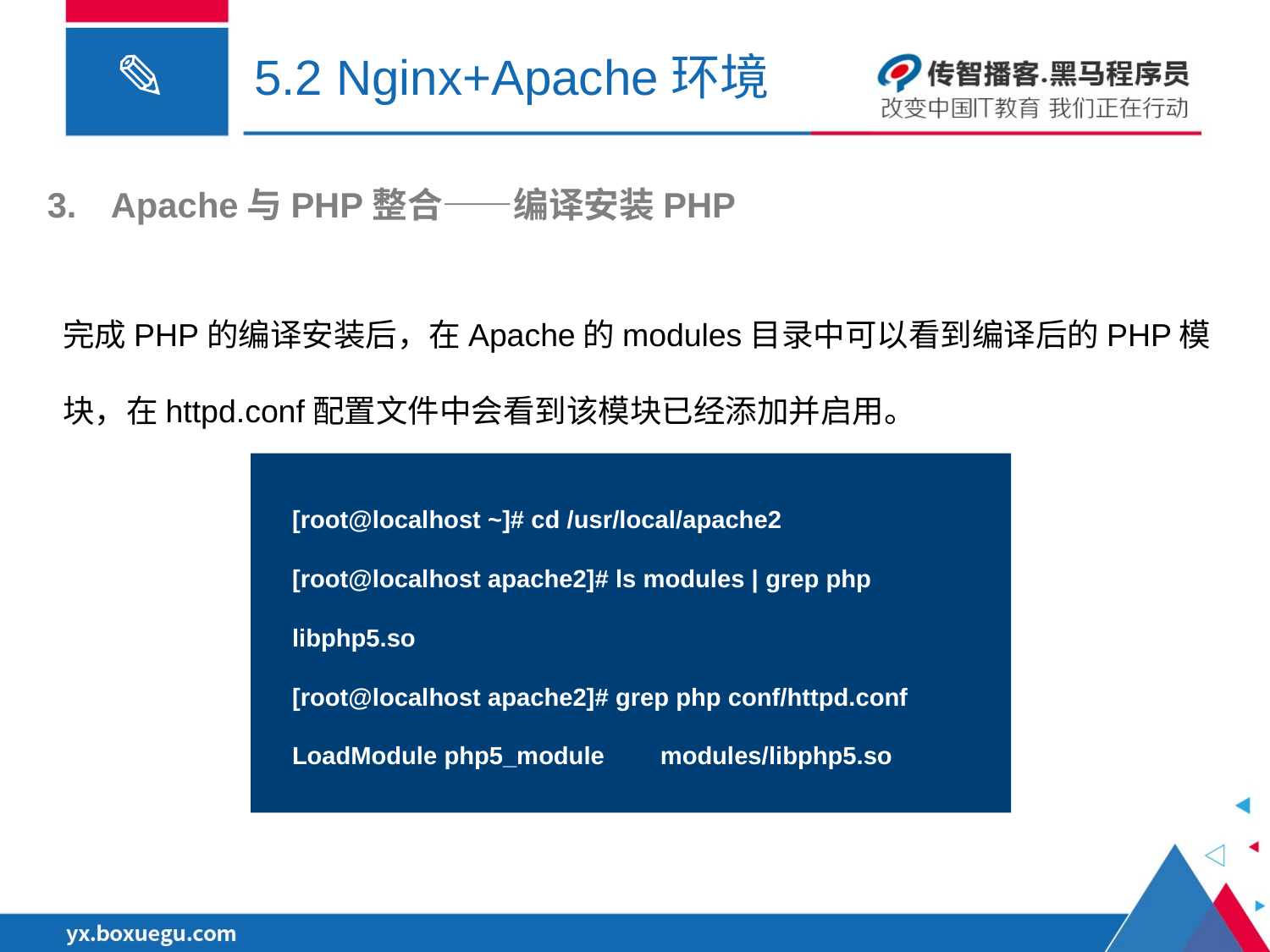

# 5.2 Nginx+Apache环境
Apache与PHP整合——编译安装PHP
完成PHP的编译安装后，在Apache的modules目录中可以看到编译后的PHP模块，在httpd.conf配置文件中会看到该模块已经添加并启用。

[root@localhost ~]# cd /usr/local/apache2
[root@localhost apache2]# ls modules | grep php
libphp5.so
[root@localhost apache2]# grep php conf/httpd.conf
LoadModule php5_module        modules/libphp5.so